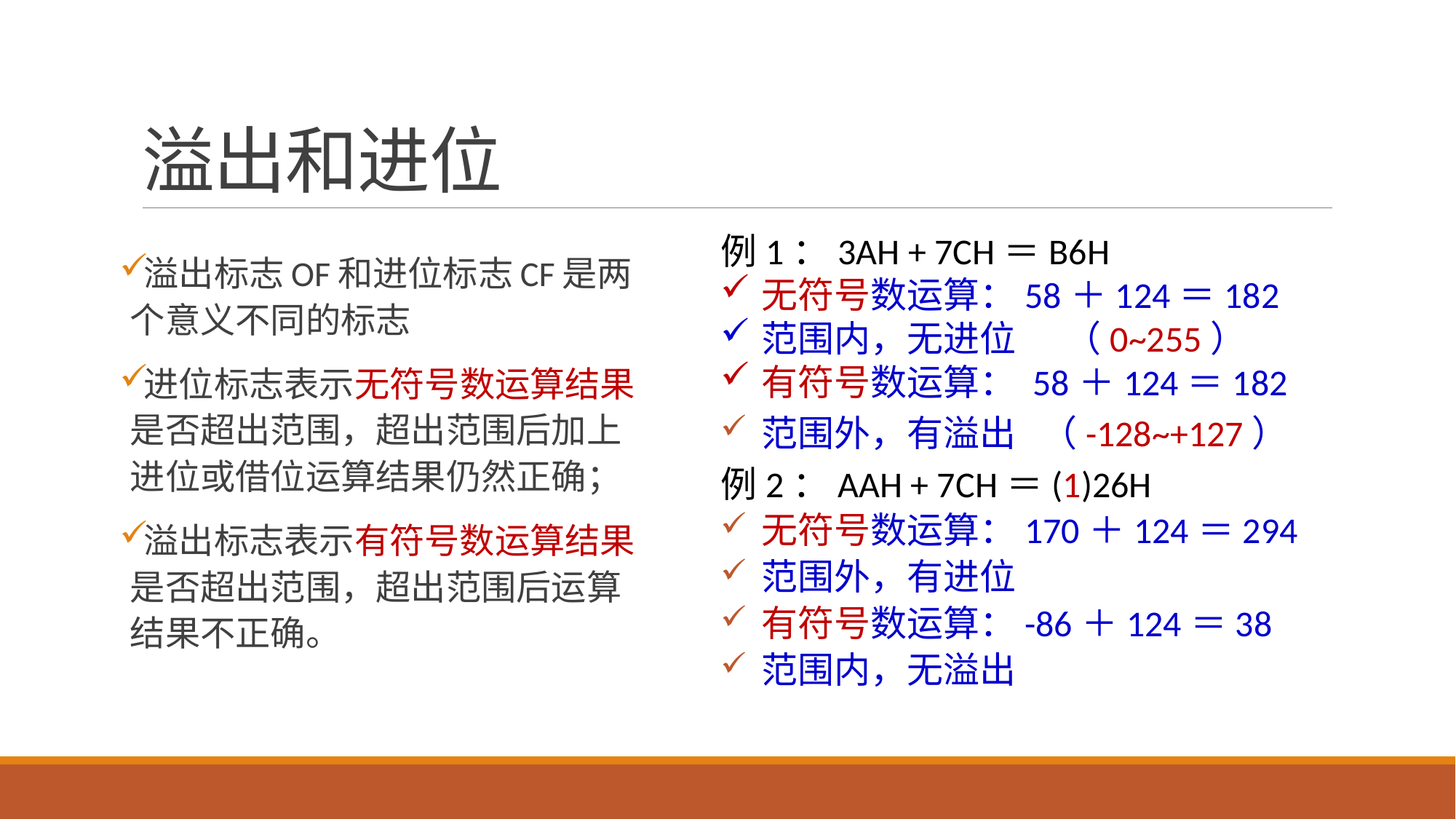

# 溢出和进位
例1：3AH + 7CH＝B6H
无符号数运算：58＋124＝182
范围内，无进位      （0~255）
有符号数运算： 58＋124＝182
范围外，有溢出   （-128~+127）
例2：AAH + 7CH＝(1)26H
无符号数运算：170＋124＝294
范围外，有进位
有符号数运算：-86＋124＝38
范围内，无溢出

溢出标志OF和进位标志CF是两个意义不同的标志
进位标志表示无符号数运算结果是否超出范围，超出范围后加上进位或借位运算结果仍然正确；
溢出标志表示有符号数运算结果是否超出范围，超出范围后运算结果不正确。